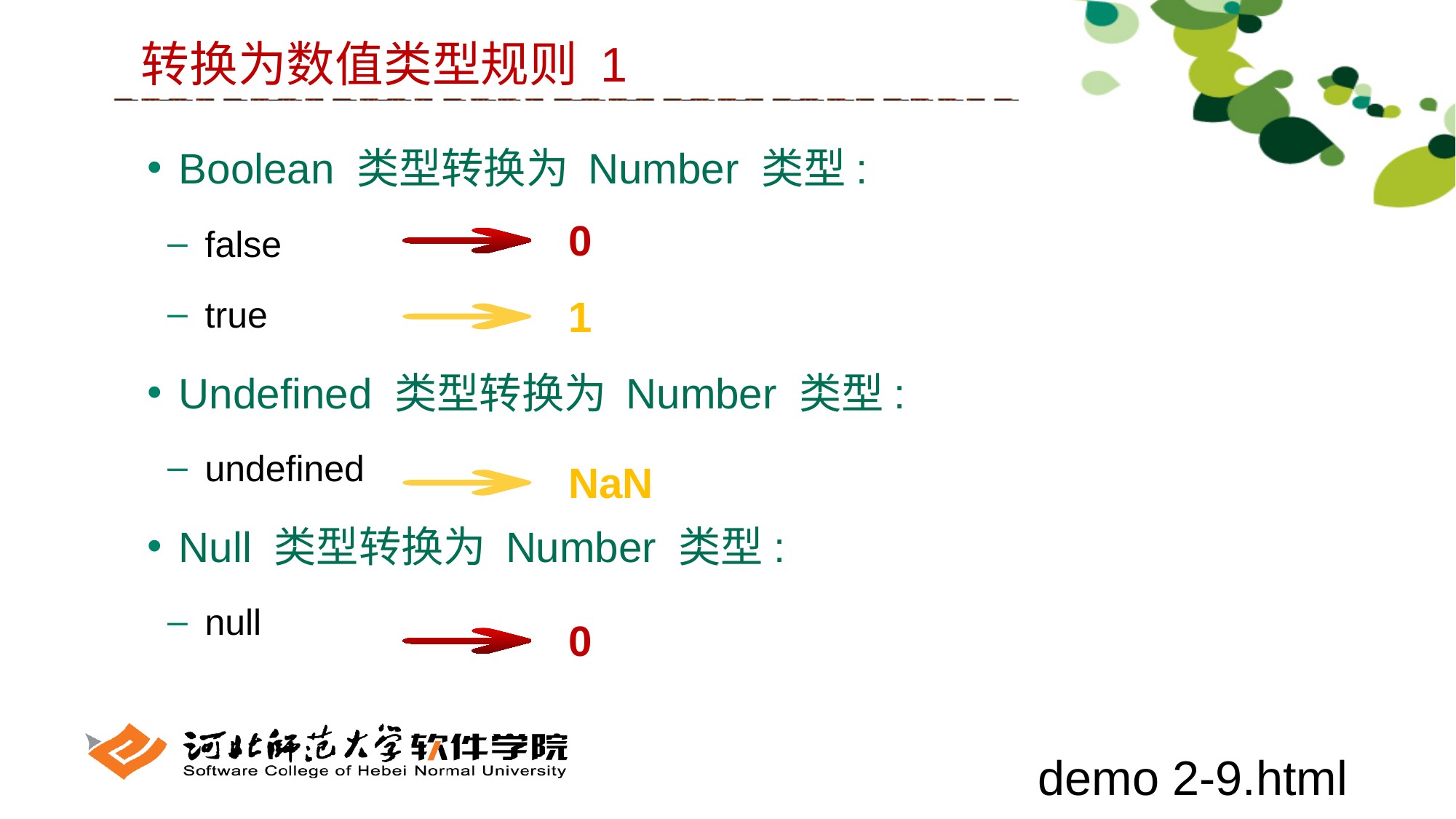

转换为数值类型规则 1
 Boolean 类型转换为 Number 类型:
 false
 true
 Undefined 类型转换为 Number 类型:
 undefined
 Null 类型转换为 Number 类型:
 null

0

1

NaN

0

demo 2-9.html